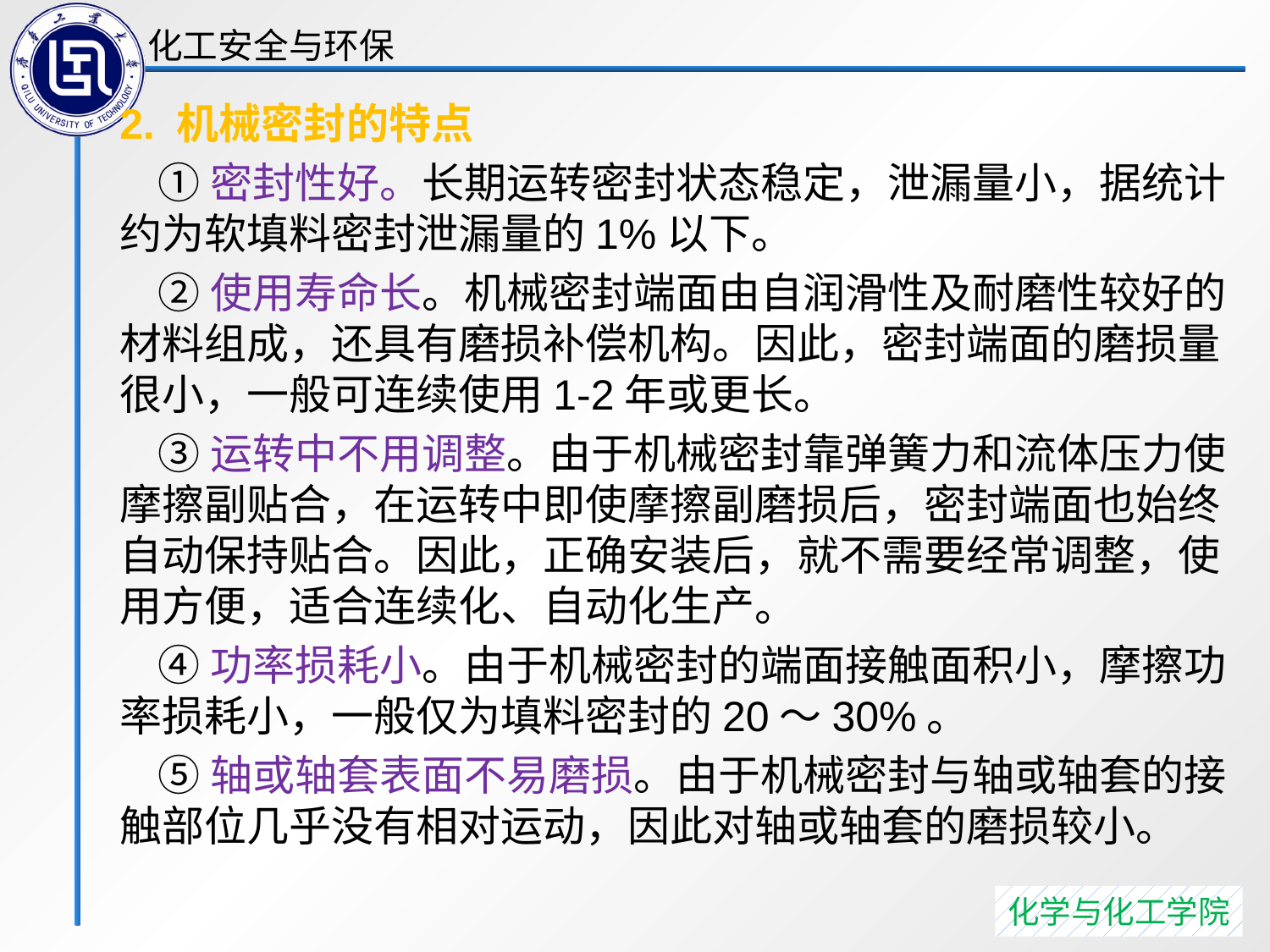

2. 机械密封的特点
    ①密封性好。长期运转密封状态稳定，泄漏量小，据统计约为软填料密封泄漏量的1%以下。
    ②使用寿命长。机械密封端面由自润滑性及耐磨性较好的材料组成，还具有磨损补偿机构。因此，密封端面的磨损量很小，一般可连续使用1-2年或更长。
    ③运转中不用调整。由于机械密封靠弹簧力和流体压力使摩擦副贴合，在运转中即使摩擦副磨损后，密封端面也始终自动保持贴合。因此，正确安装后，就不需要经常调整，使用方便，适合连续化、自动化生产。
    ④功率损耗小。由于机械密封的端面接触面积小，摩擦功率损耗小，一般仅为填料密封的20～30%。
    ⑤轴或轴套表面不易磨损。由于机械密封与轴或轴套的接触部位几乎没有相对运动，因此对轴或轴套的磨损较小。